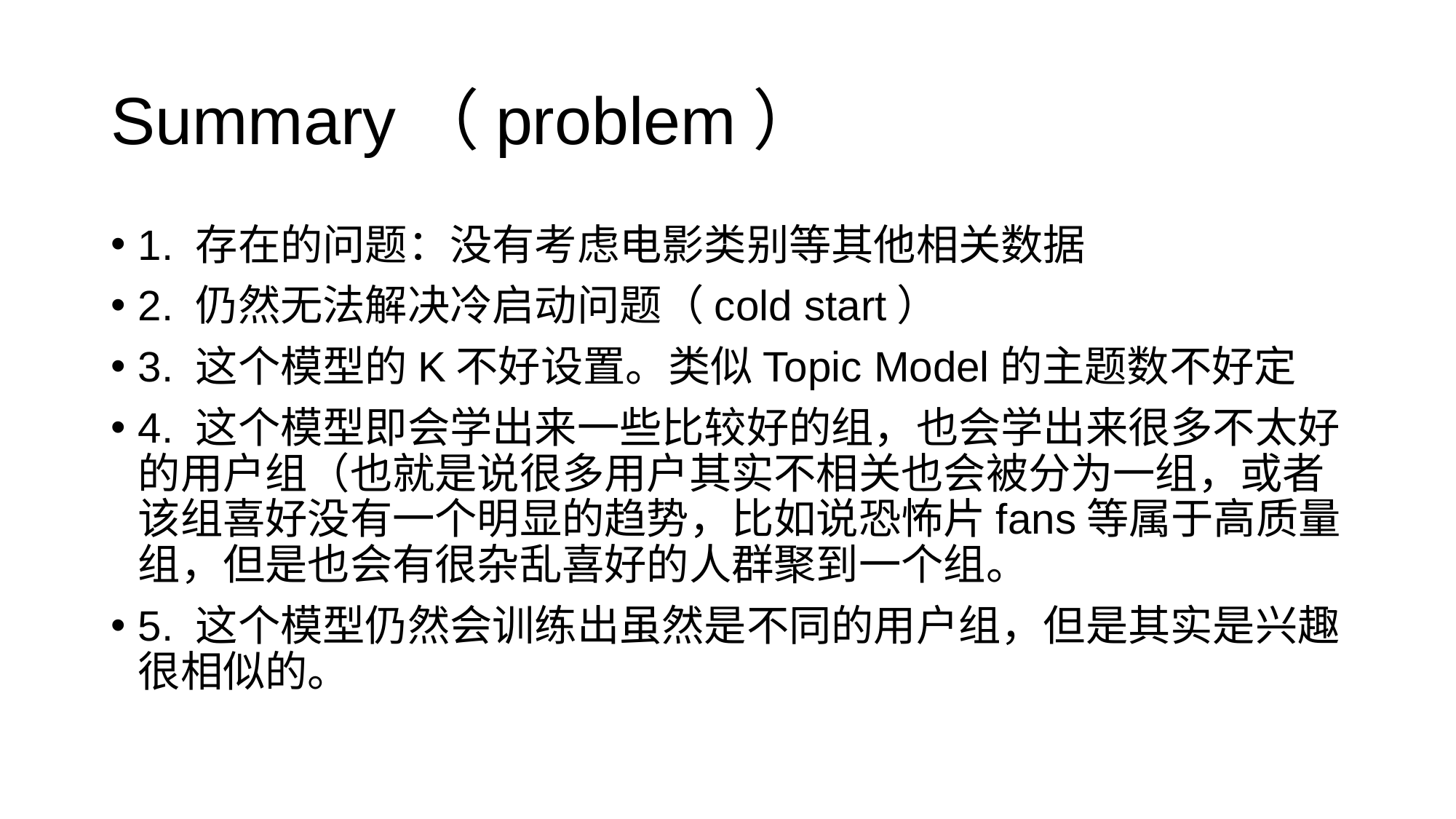

# Summary（problem）
1. 存在的问题：没有考虑电影类别等其他相关数据
2. 仍然无法解决冷启动问题（cold start）
3. 这个模型的K不好设置。类似Topic Model的主题数不好定
4. 这个模型即会学出来一些比较好的组，也会学出来很多不太好的用户组（也就是说很多用户其实不相关也会被分为一组，或者该组喜好没有一个明显的趋势，比如说恐怖片fans等属于高质量组，但是也会有很杂乱喜好的人群聚到一个组。
5. 这个模型仍然会训练出虽然是不同的用户组，但是其实是兴趣很相似的。